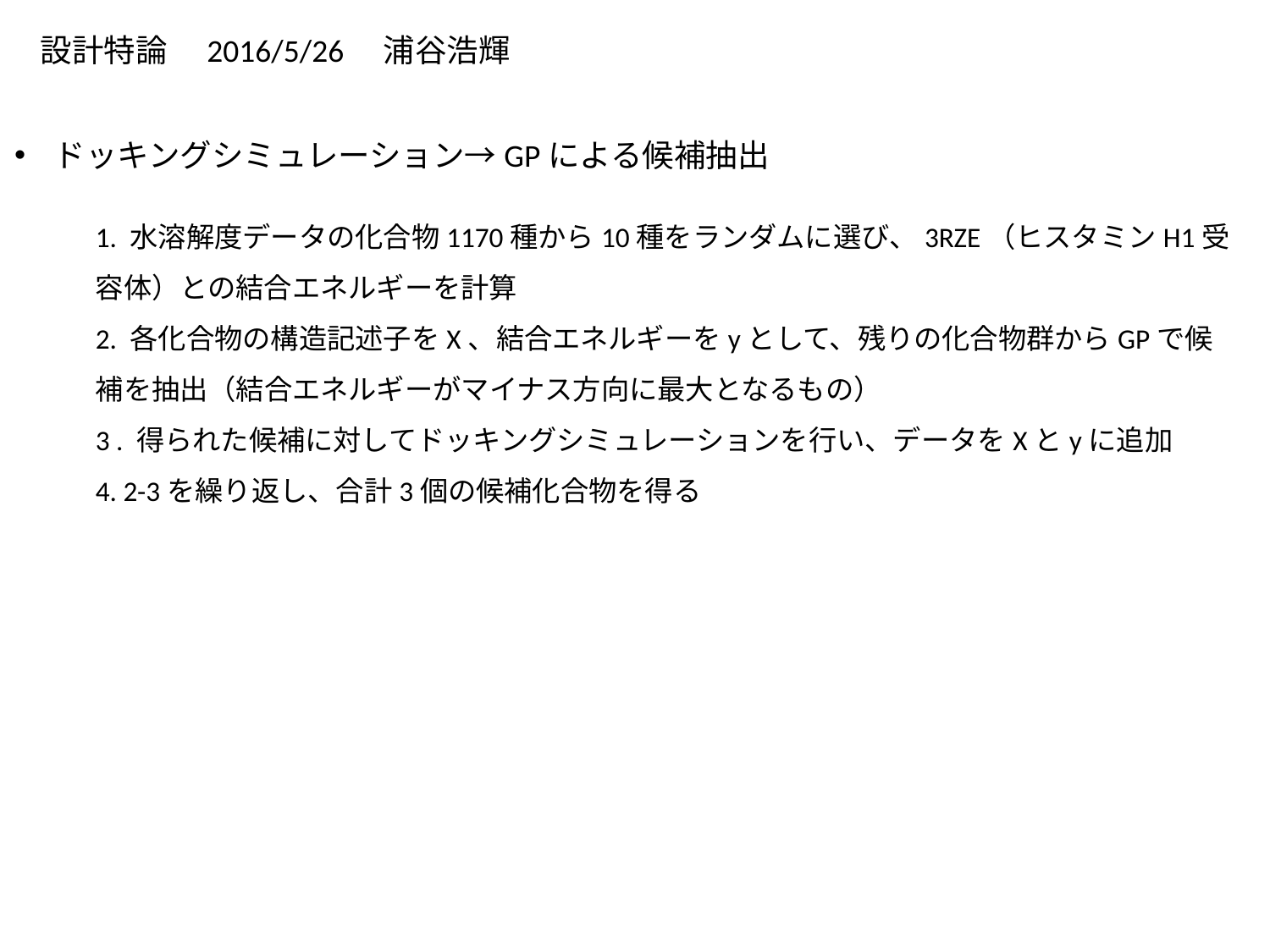

設計特論　2016/5/26　浦谷浩輝
ドッキングシミュレーション→GPによる候補抽出
1. 水溶解度データの化合物1170種から10種をランダムに選び、3RZE（ヒスタミンH1受容体）との結合エネルギーを計算
2. 各化合物の構造記述子をX、結合エネルギーをyとして、残りの化合物群からGPで候補を抽出（結合エネルギーがマイナス方向に最大となるもの）
3 . 得られた候補に対してドッキングシミュレーションを行い、データをXとyに追加
4. 2-3を繰り返し、合計3個の候補化合物を得る